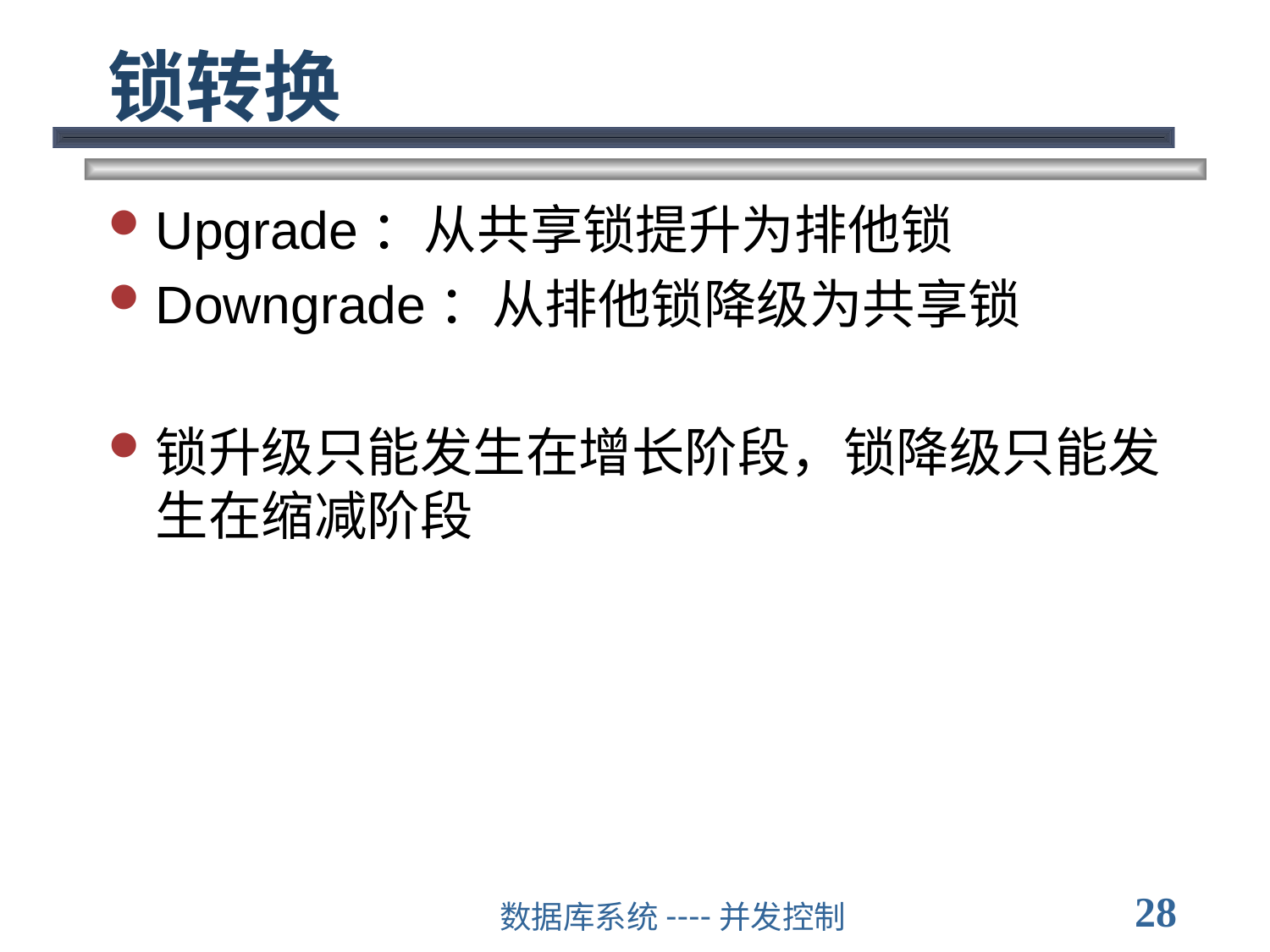

# 锁转换
Upgrade：从共享锁提升为排他锁
Downgrade：从排他锁降级为共享锁

锁升级只能发生在增长阶段，锁降级只能发生在缩减阶段
28
数据库系统----并发控制